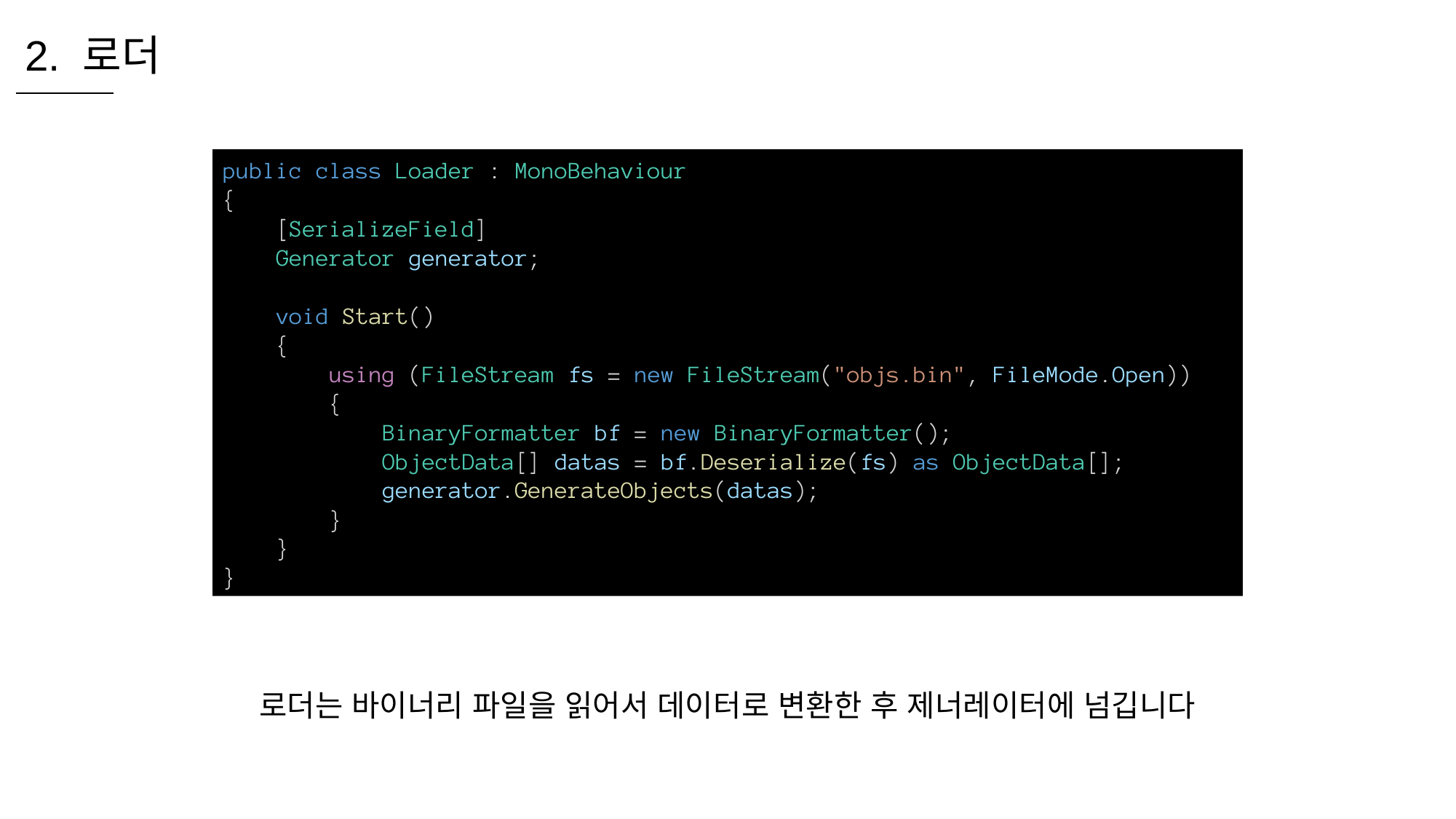

2. 로더
public class Loader : MonoBehaviour
{
    [SerializeField]
    Generator generator;
    void Start()
    {
        using (FileStream fs = new FileStream("objs.bin", FileMode.Open))
        {
            BinaryFormatter bf = new BinaryFormatter();
            ObjectData[] datas = bf.Deserialize(fs) as ObjectData[];
            generator.GenerateObjects(datas);
        }
    }
}
로더는 바이너리 파일을 읽어서 데이터로 변환한 후 제너레이터에 넘깁니다